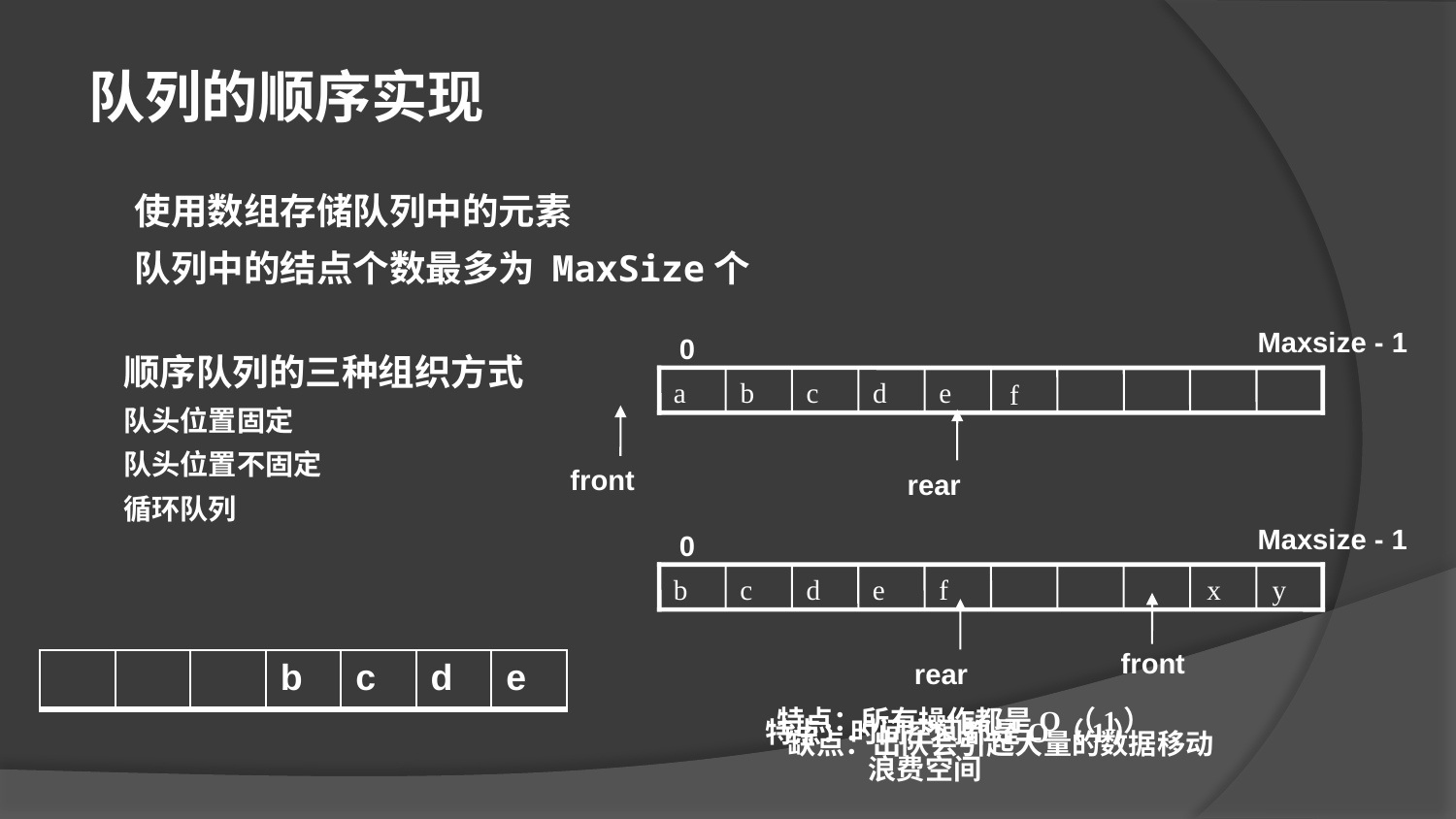

队列的顺序实现
使用数组存储队列中的元素
队列中的结点个数最多为 MaxSize个
Maxsize - 1
0
顺序队列的三种组织方式
队头位置固定
队头位置不固定
循环队列
a

b

c

d

e

f

front
rear
Maxsize - 1
0
y
b

c

d

e

f

x

front
rear
|  |  |  | b | c | d | e |
| --- | --- | --- | --- | --- | --- | --- |
特点：所有操作都是O（1）
             浪费空间
特点：时间空间都是O（1）
缺点：出队会引起大量的数据移动